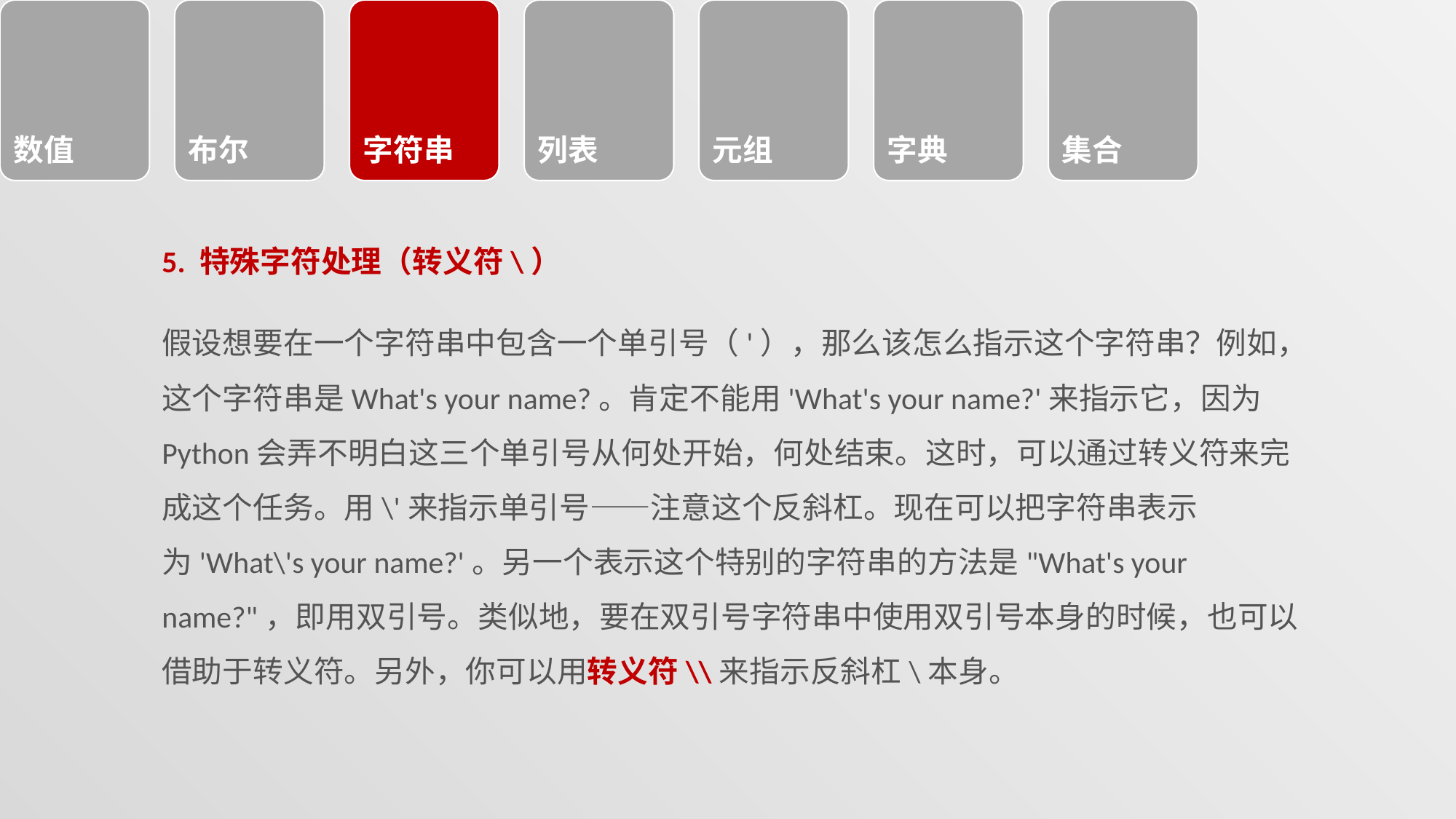

#
5. 特殊字符处理（转义符\）
假设想要在一个字符串中包含一个单引号（'），那么该怎么指示这个字符串？例如，这个字符串是What's your name?。肯定不能用'What's your name?'来指示它，因为Python会弄不明白这三个单引号从何处开始，何处结束。这时，可以通过转义符来完成这个任务。用\'来指示单引号——注意这个反斜杠。现在可以把字符串表示为'What\'s your name?'。另一个表示这个特别的字符串的方法是"What's your name?"，即用双引号。类似地，要在双引号字符串中使用双引号本身的时候，也可以借助于转义符。另外，你可以用转义符\\来指示反斜杠\本身。